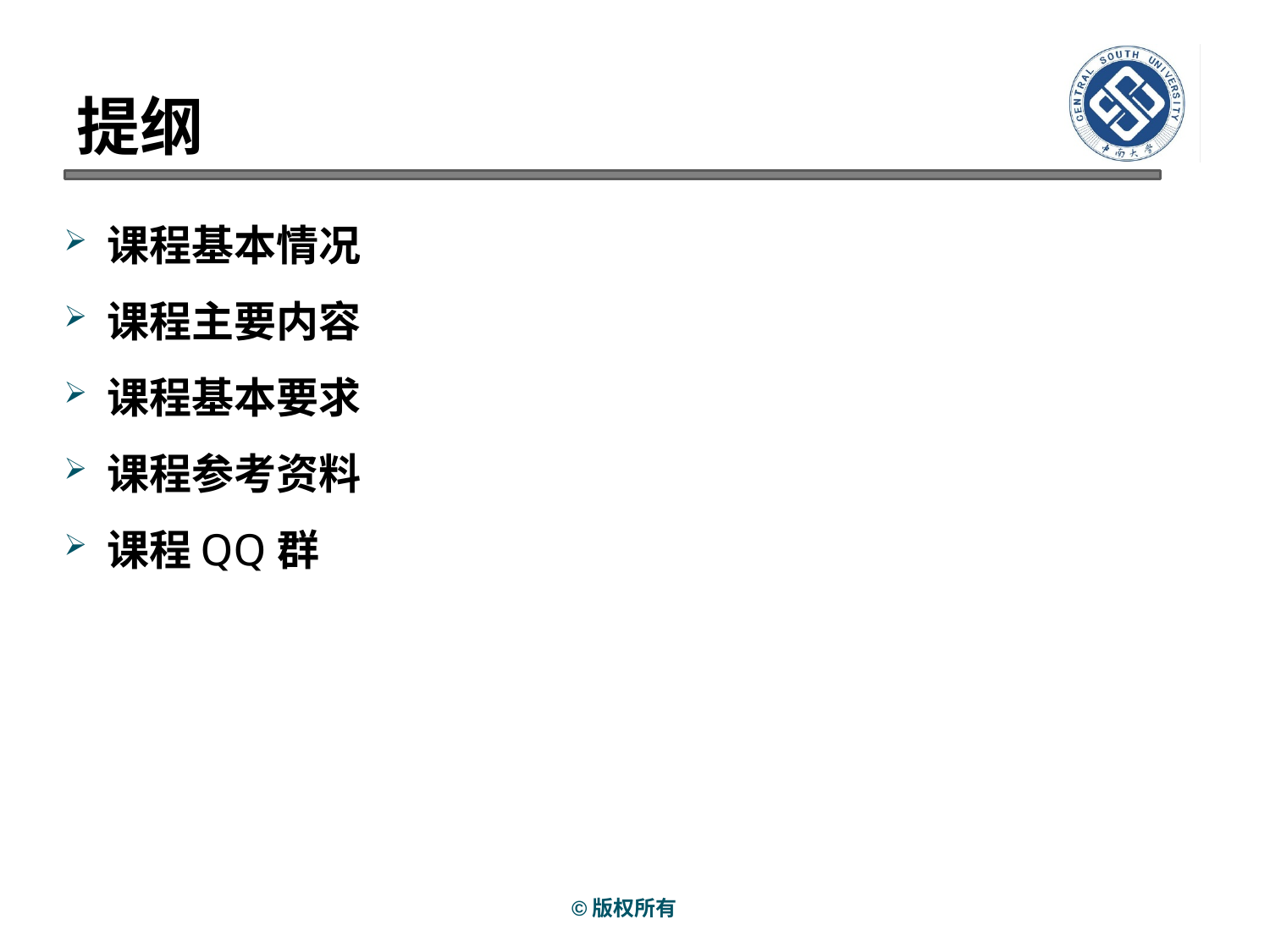

# 提纲
 课程基本情况
 课程主要内容
 课程基本要求
 课程参考资料
 课程QQ群